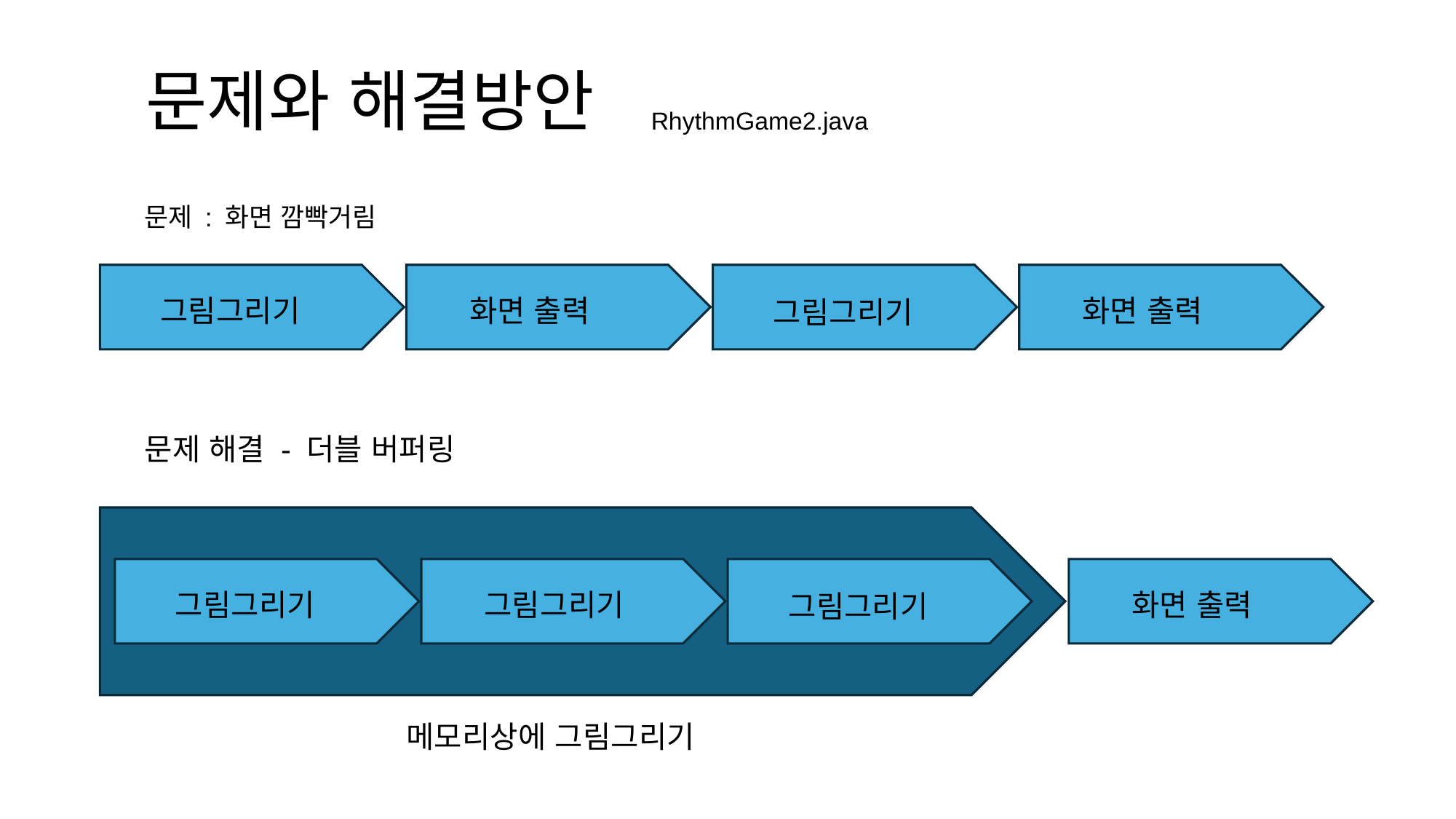

# 문제와 해결방안
RhythmGame2.java
문제 : 화면 깜빡거림

그림그리기
화면 출력
화면 출력
그림그리기
문제 해결 - 더블 버퍼링

그림그리기
그림그리기
화면 출력
그림그리기
메모리상에 그림그리기